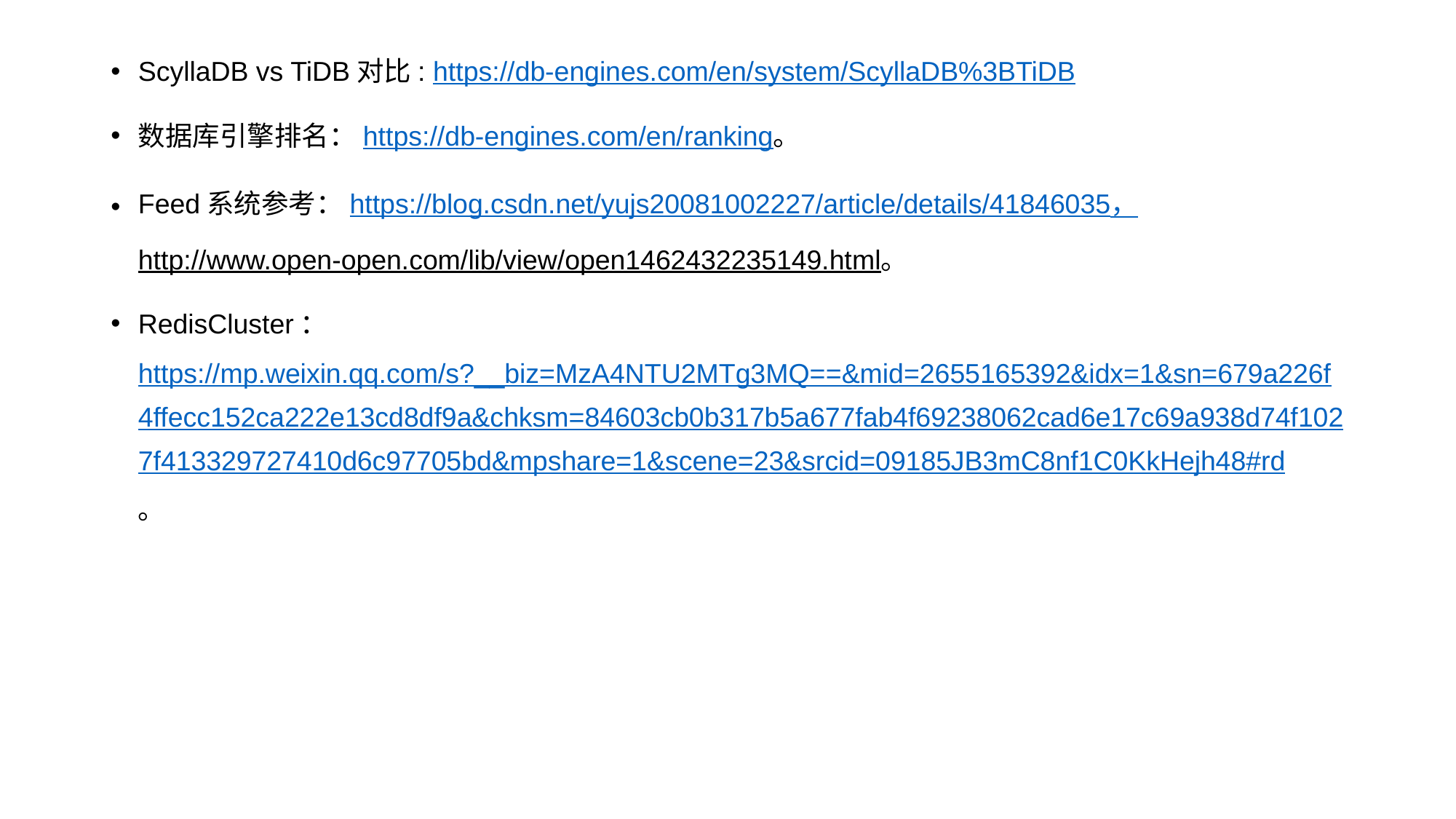

ScyllaDB vs TiDB对比: https://db-engines.com/en/system/ScyllaDB%3BTiDB
数据库引擎排名：https://db-engines.com/en/ranking。
Feed系统参考：https://blog.csdn.net/yujs20081002227/article/details/41846035，http://www.open-open.com/lib/view/open1462432235149.html。
RedisCluster：https://mp.weixin.qq.com/s?__biz=MzA4NTU2MTg3MQ==&mid=2655165392&idx=1&sn=679a226f4ffecc152ca222e13cd8df9a&chksm=84603cb0b317b5a677fab4f69238062cad6e17c69a938d74f1027f413329727410d6c97705bd&mpshare=1&scene=23&srcid=09185JB3mC8nf1C0KkHejh48#rd。